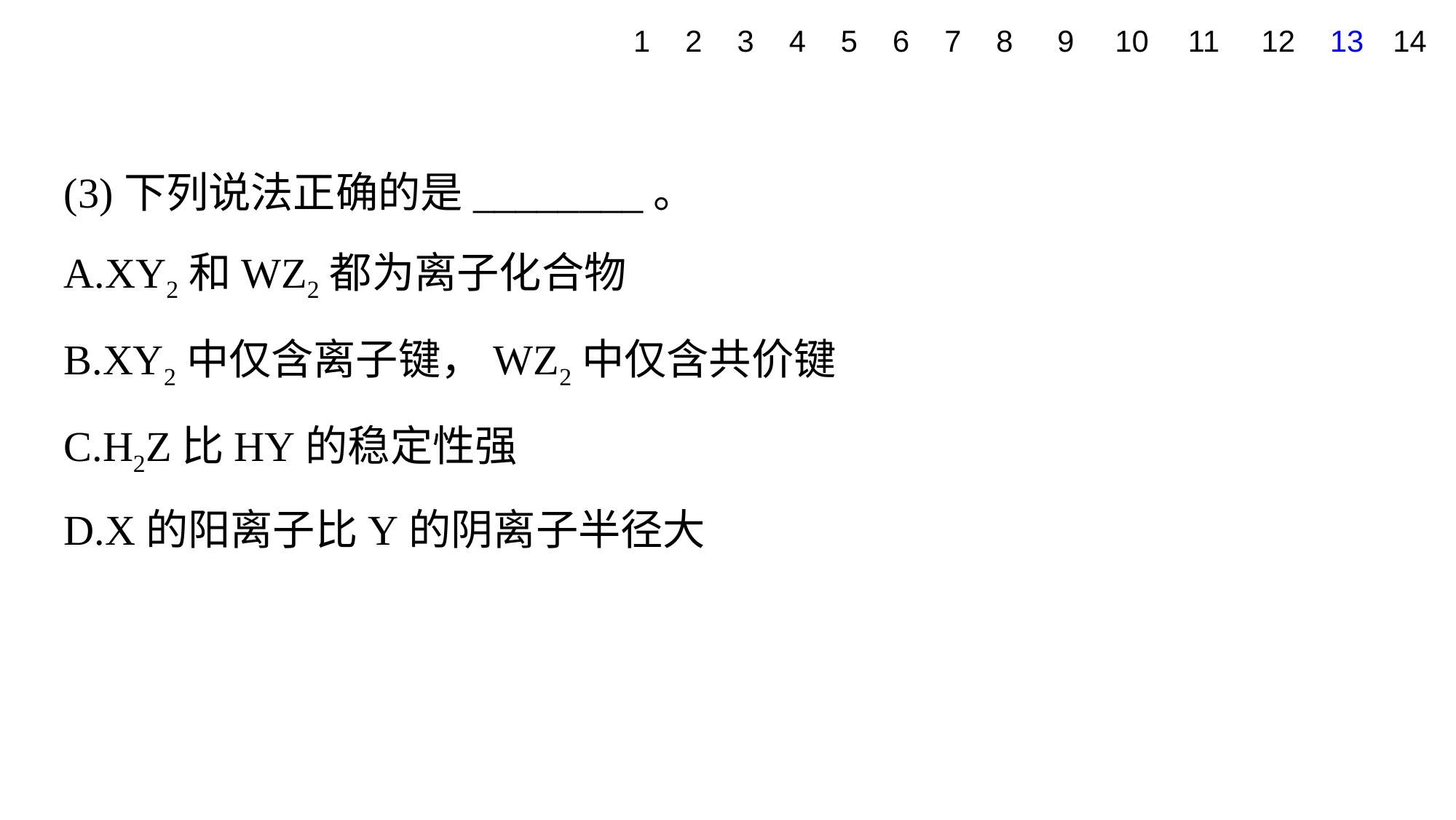

1
2
3
4
5
6
7
8
9
10
11
12
13
14
(3)下列说法正确的是________。
A.XY2和WZ2都为离子化合物
B.XY2中仅含离子键，WZ2中仅含共价键
C.H2Z比HY的稳定性强
D.X的阳离子比Y的阴离子半径大